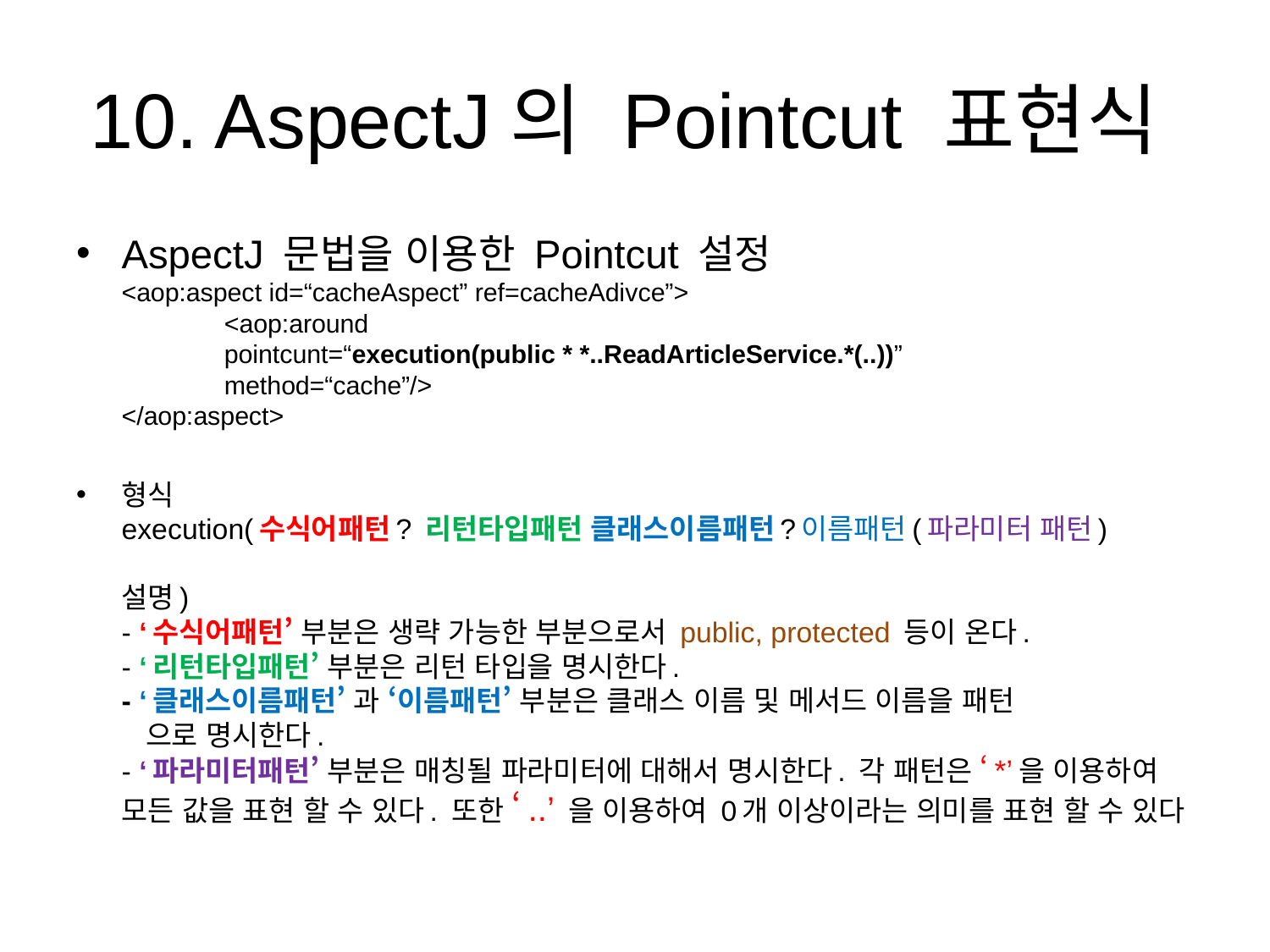

# 10. AspectJ의 Pointcut 표현식
AspectJ 문법을 이용한 Pointcut 설정
<aop:aspect id=“cacheAspect” ref=cacheAdivce”>
	<aop:around
		pointcunt=“execution(public * *..ReadArticleService.*(..))”
		method=“cache”/>
</aop:aspect>

형식
execution(수식어패턴? 리턴타입패턴 클래스이름패턴?이름패턴(파라미터 패턴)
설명)
- ‘수식어패턴’ 부분은 생략 가능한 부분으로서 public, protected 등이 온다.
- ‘리턴타입패턴’ 부분은 리턴 타입을 명시한다.
- ‘클래스이름패턴’ 과 ‘이름패턴’ 부분은 클래스 이름 및 메서드 이름을 패턴
   으로 명시한다.
- ‘파라미터패턴’ 부분은 매칭될 파라미터에 대해서 명시한다. 각 패턴은 ‘*’을 이용하여 모든 값을 표현 할 수 있다. 또한 ‘..’ 을 이용하여 0개 이상이라는 의미를 표현 할 수 있다